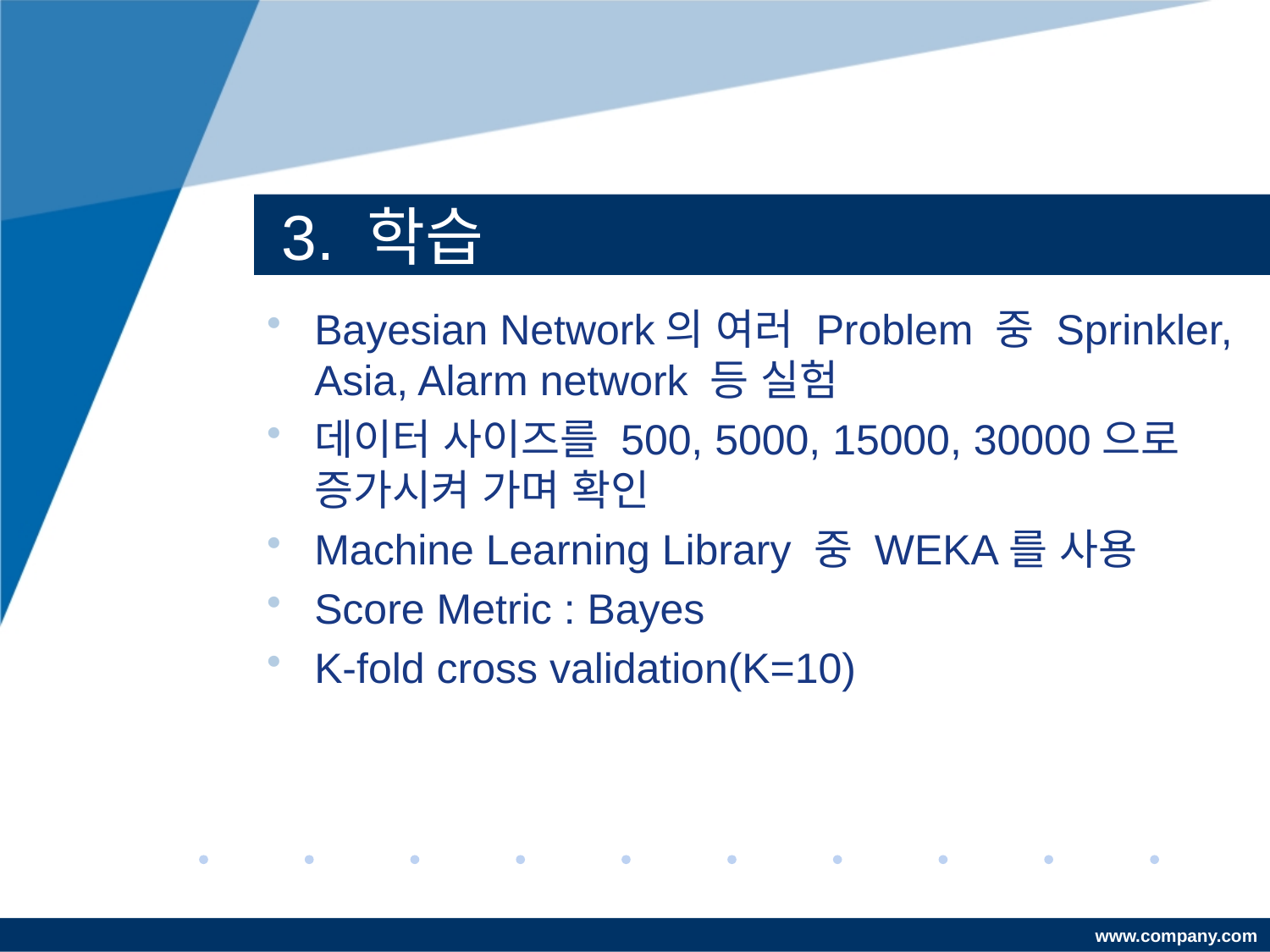

# 3. 학습
Bayesian Network의 여러 Problem 중 Sprinkler, Asia, Alarm network 등 실험
데이터 사이즈를 500, 5000, 15000, 30000으로 증가시켜 가며 확인
Machine Learning Library 중 WEKA를 사용
Score Metric : Bayes
K-fold cross validation(K=10)